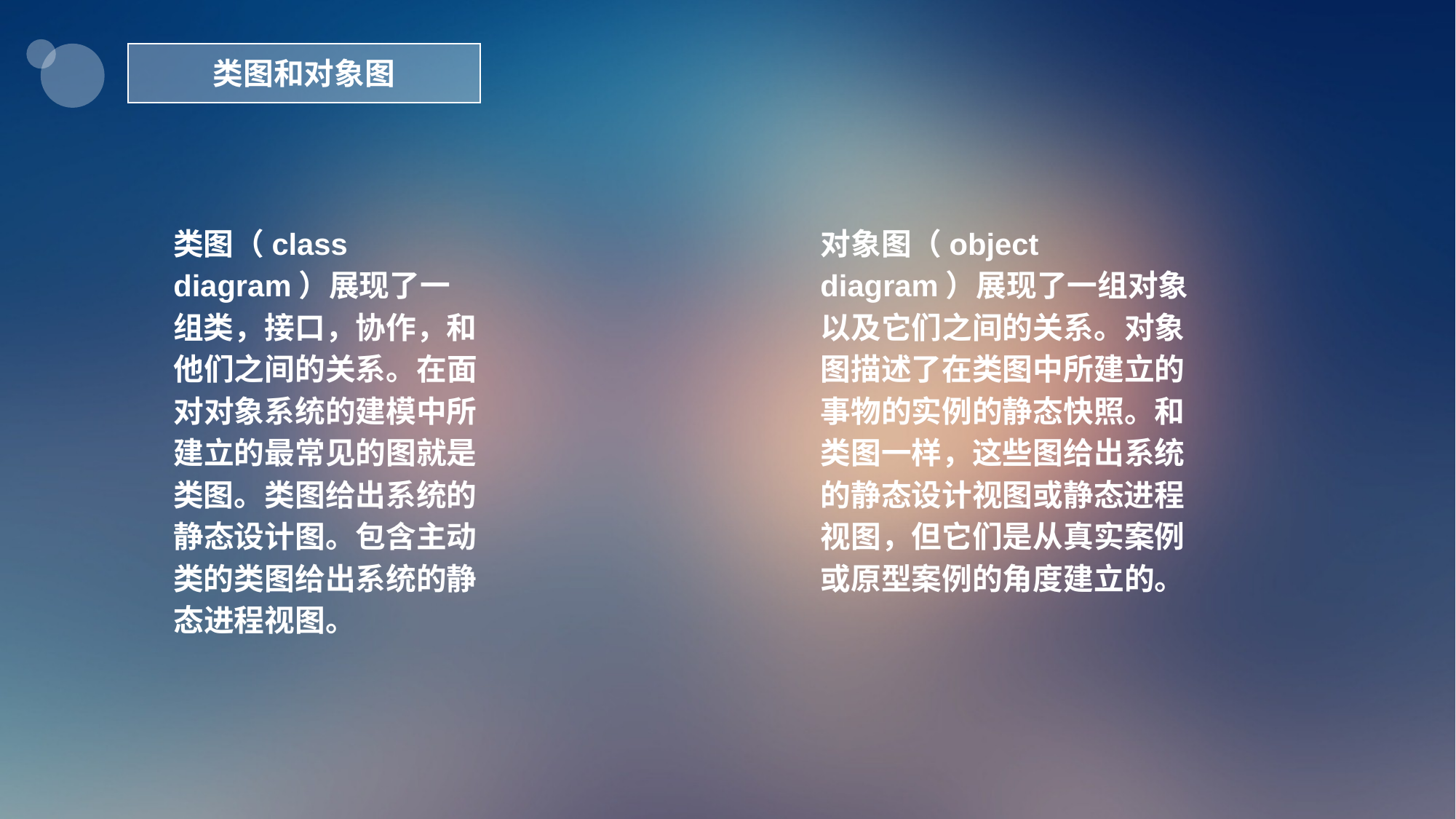

类图和对象图
类图（class diagram）展现了一组类，接口，协作，和他们之间的关系。在面对对象系统的建模中所建立的最常见的图就是类图。类图给出系统的静态设计图。包含主动类的类图给出系统的静态进程视图。
对象图（object diagram）展现了一组对象以及它们之间的关系。对象图描述了在类图中所建立的事物的实例的静态快照。和类图一样，这些图给出系统的静态设计视图或静态进程视图，但它们是从真实案例或原型案例的角度建立的。